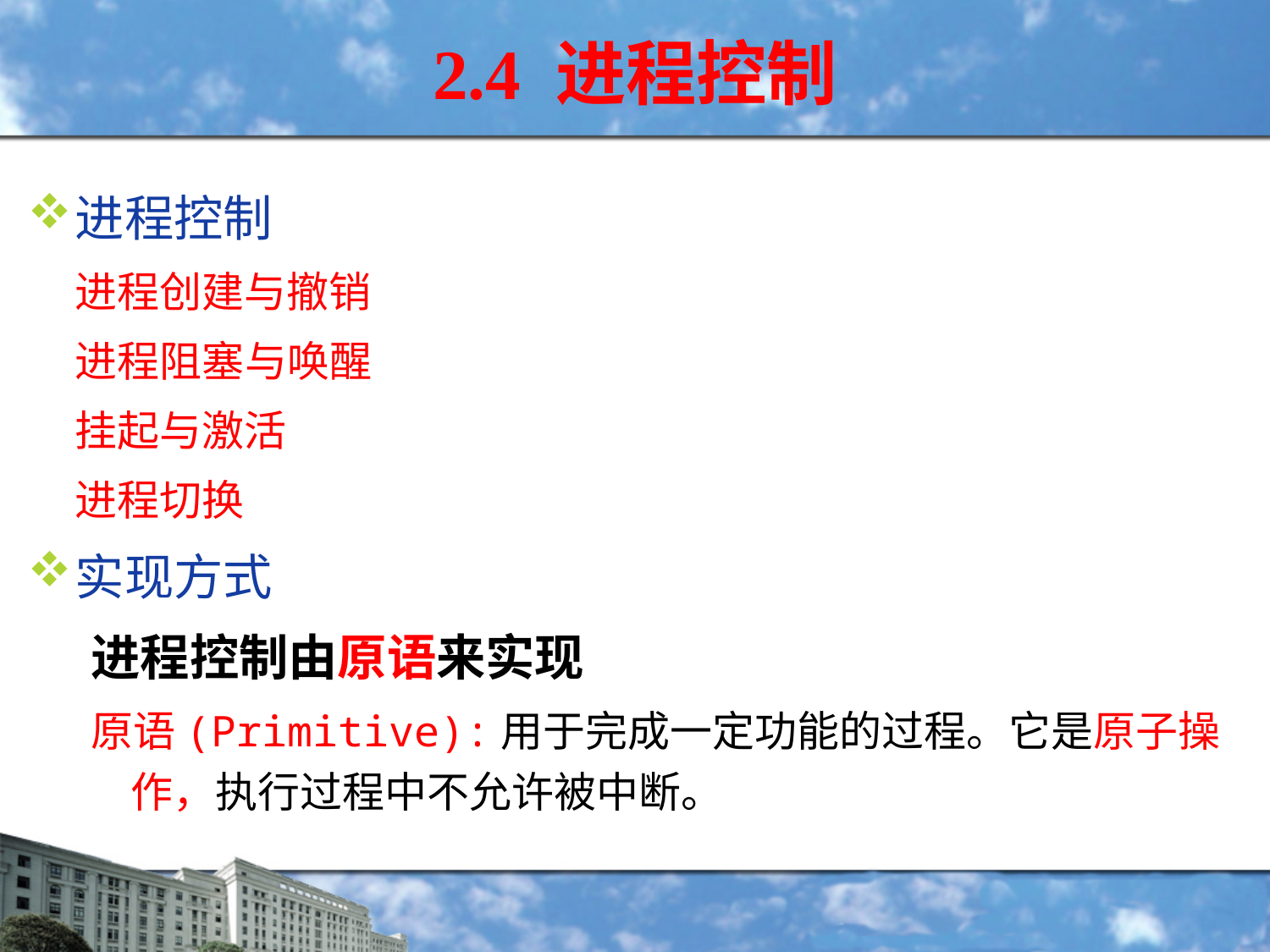

# 2.4 进程控制
进程控制
	进程创建与撤销
	进程阻塞与唤醒
	挂起与激活
	进程切换
实现方式
进程控制由原语来实现
原语(Primitive):用于完成一定功能的过程。它是原子操作，执行过程中不允许被中断。